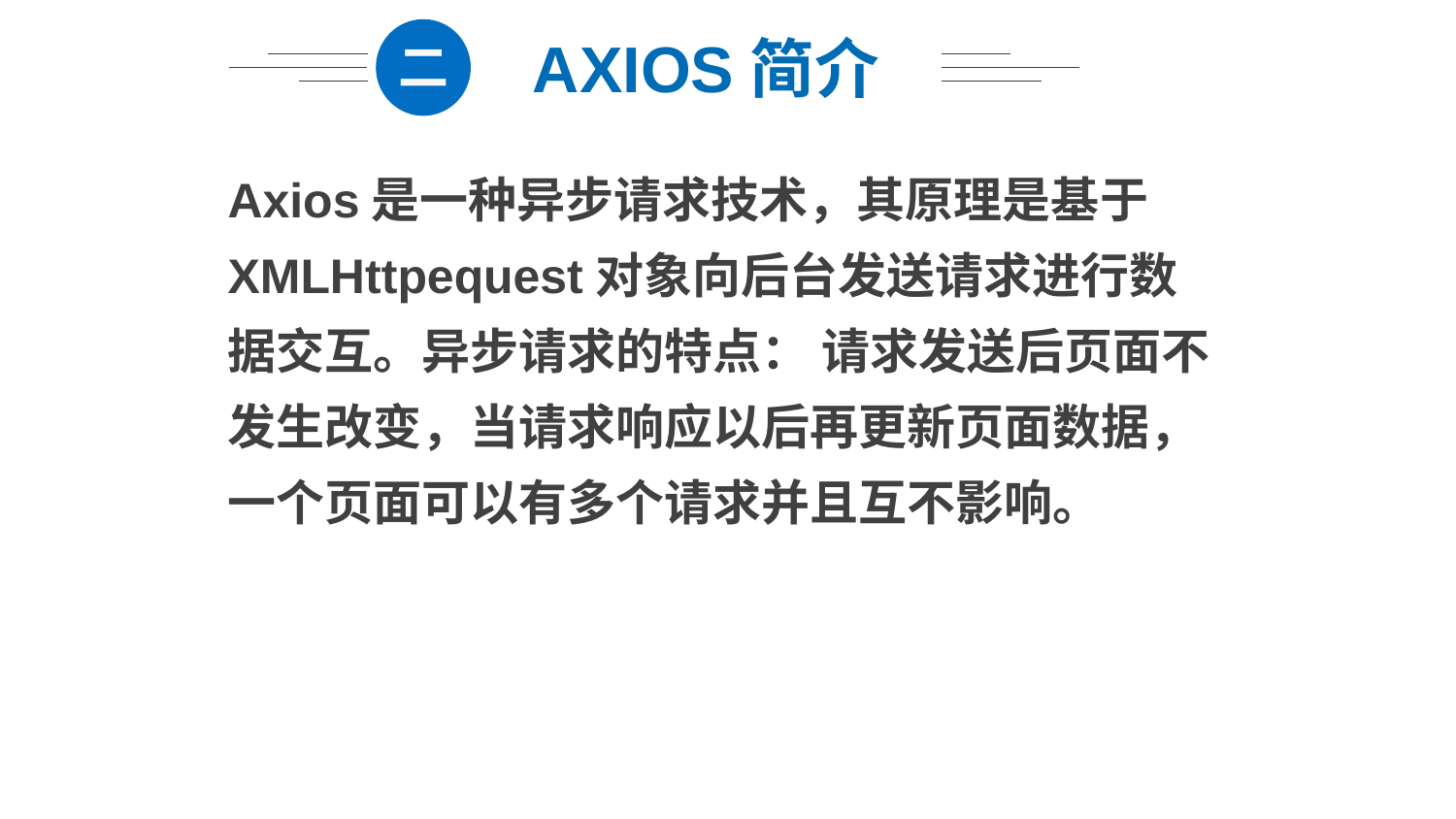

二
AXIOS简介
Axios是一种异步请求技术，其原理是基于XMLHttpequest对象向后台发送请求进行数据交互。异步请求的特点： 请求发送后页面不发生改变，当请求响应以后再更新页面数据，一个页面可以有多个请求并且互不影响。